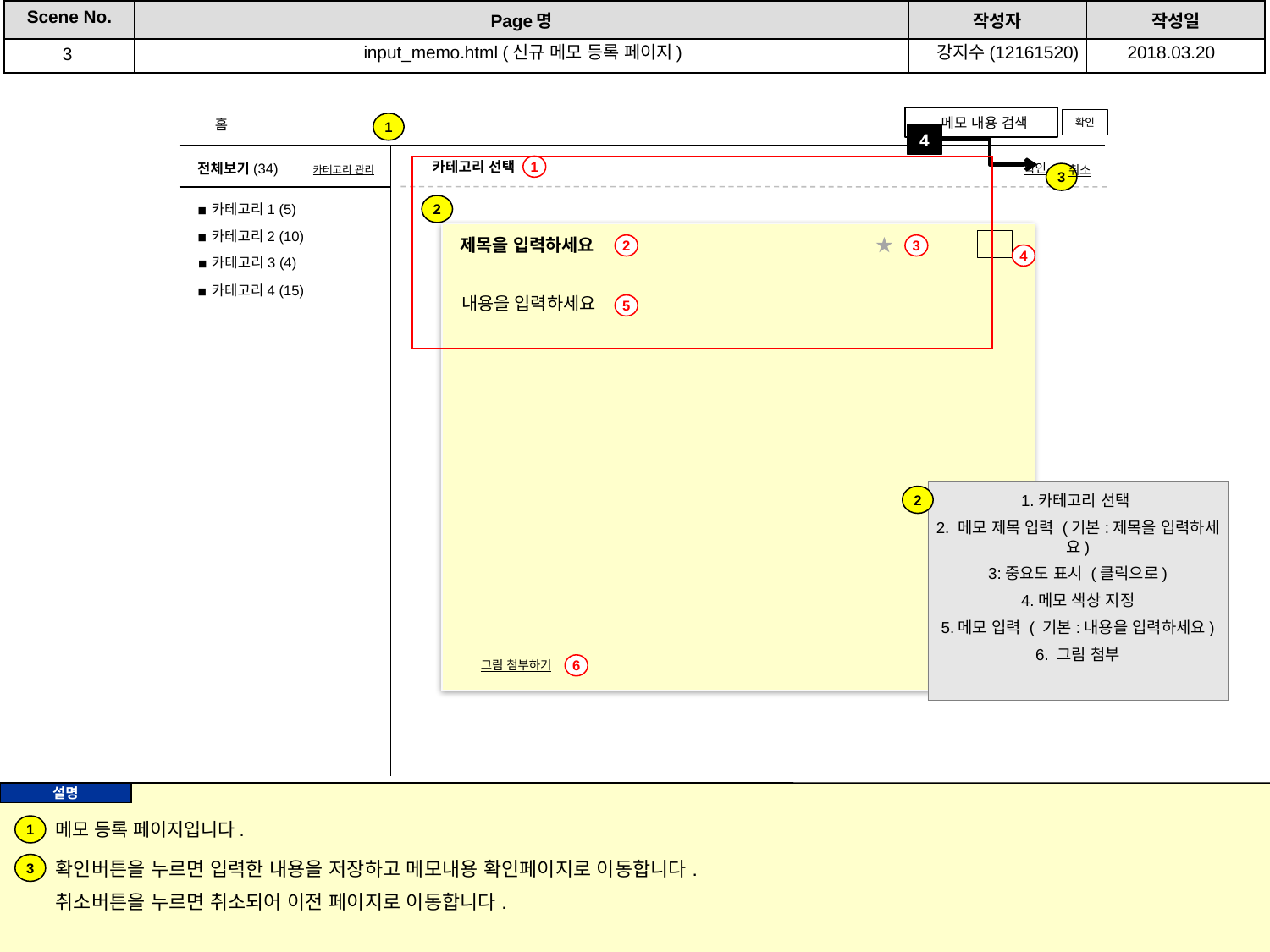

input_memo.html (신규 메모 등록 페이지)
강지수(12161520)
2018.03.20
3
 메모 내용 검색
확인
홈
1
4
카테고리 선택
전체보기(34)
확인
1
취소

카테고리 관리
3
■ 카테고리1 (5)
2
■ 카테고리2 (10)

제목을 입력하세요                                                          ★

2
3
4
■ 카테고리3 (4)
■ 카테고리4 (15)
내용을 입력하세요
5
1.카테고리 선택
2. 메모 제목 입력 (기본:제목을 입력하세요)
3:중요도 표시 (클릭으로)
4.메모 색상 지정
5.메모 입력 ( 기본:내용을 입력하세요)
6. 그림 첨부

2
그림 첨부하기
6
메모 등록 페이지입니다.
1
확인버튼을 누르면 입력한 내용을 저장하고 메모내용 확인페이지로 이동합니다.
취소버튼을 누르면 취소되어 이전 페이지로 이동합니다.
3